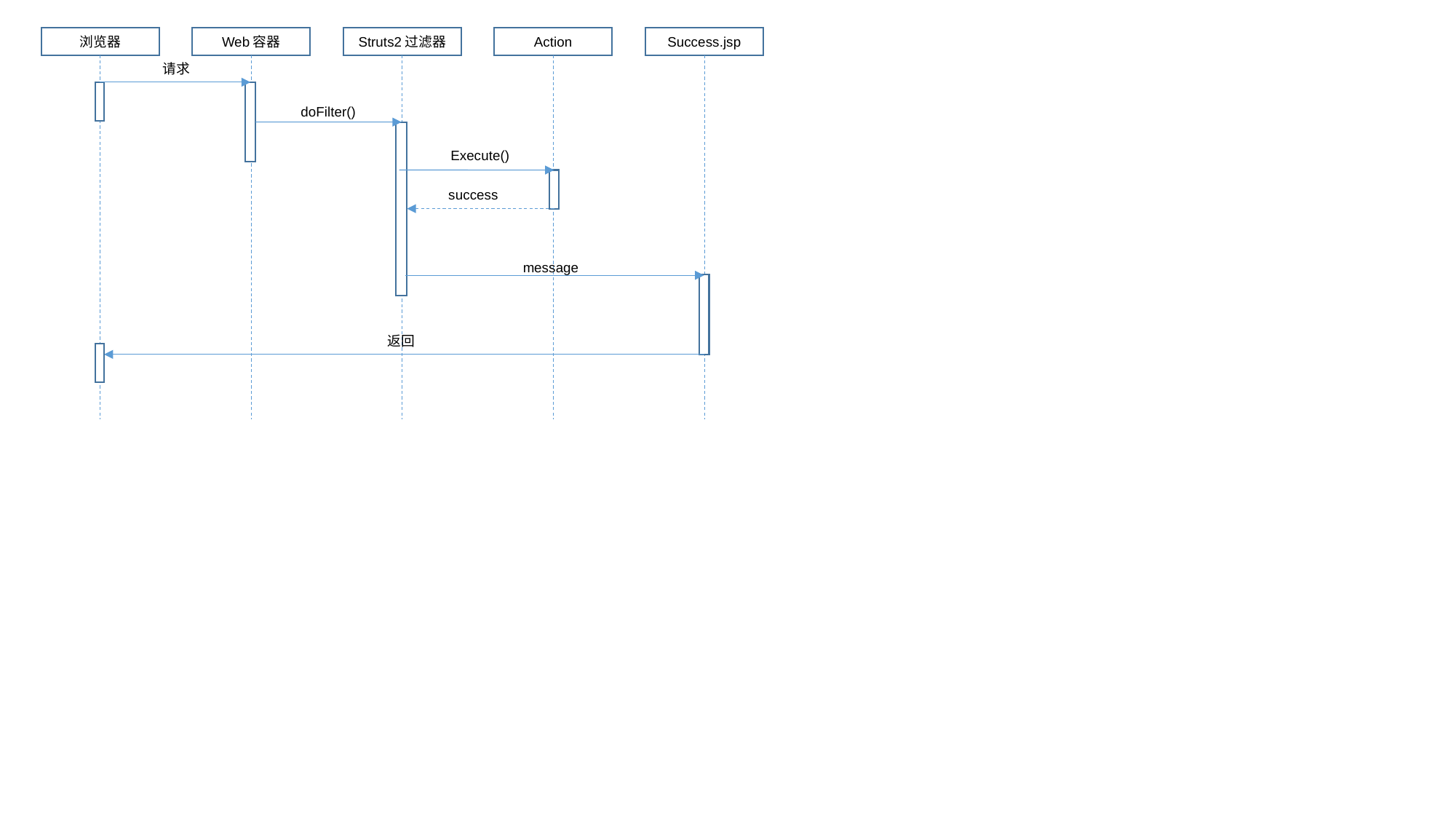

浏览器
Web容器
Struts2过滤器
Action
Success.jsp
请求

doFilter()

Execute()

success
message

返回